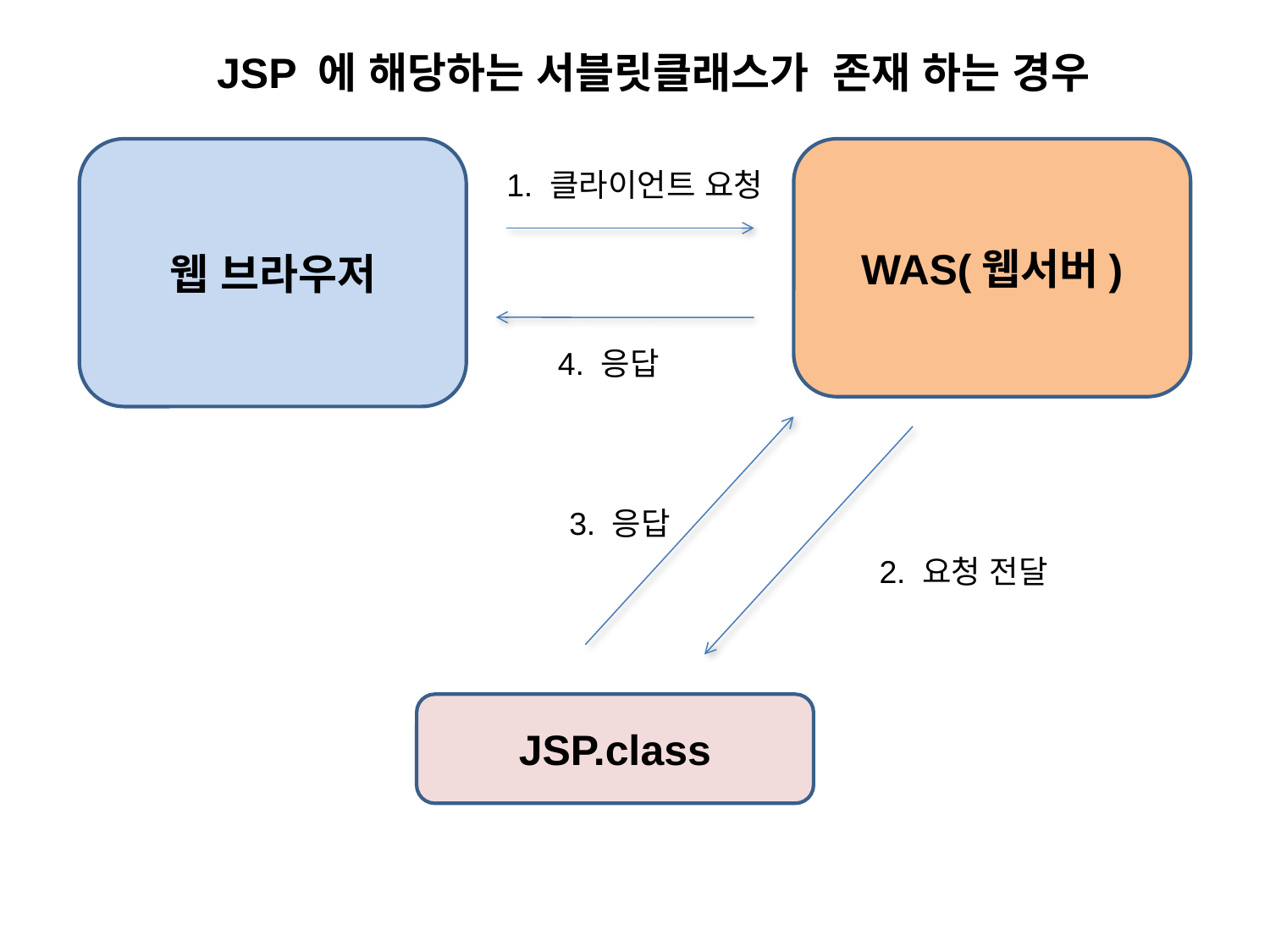

JSP 에 해당하는 서블릿클래스가  존재 하는 경우
웹 브라우저
WAS(웹서버)
1. 클라이언트 요청
4. 응답
3. 응답
2. 요청 전달
JSP.class